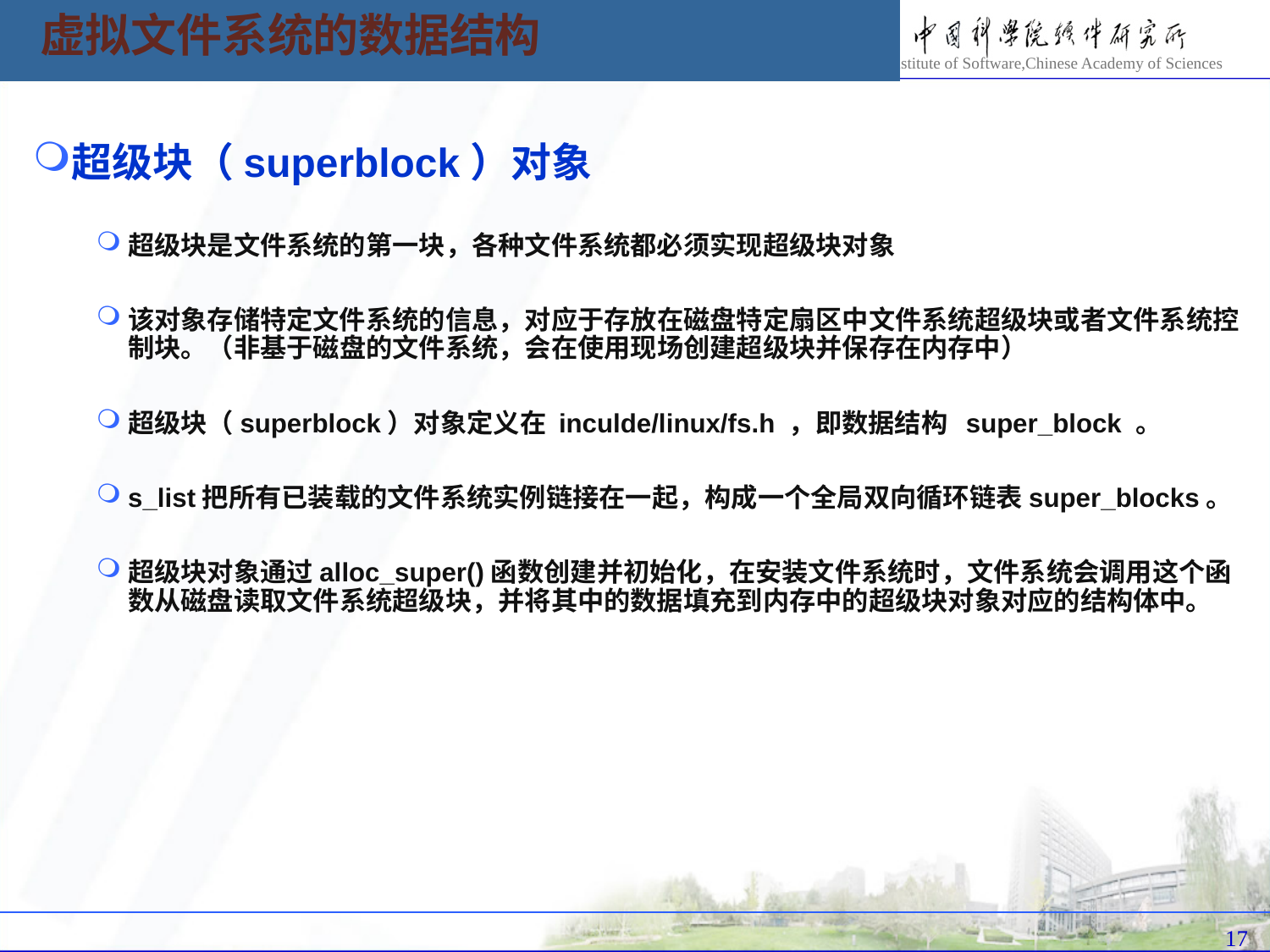

虚拟文件系统的数据结构
超级块（superblock）对象

超级块是文件系统的第一块，各种文件系统都必须实现超级块对象

该对象存储特定文件系统的信息，对应于存放在磁盘特定扇区中文件系统超级块或者文件系统控制块。（非基于磁盘的文件系统，会在使用现场创建超级块并保存在内存中）

超级块（superblock）对象定义在 inculde/linux/fs.h ，即数据结构  super_block 。

s_list把所有已装载的文件系统实例链接在一起，构成一个全局双向循环链表super_blocks。

超级块对象通过alloc_super()函数创建并初始化，在安装文件系统时，文件系统会调用这个函数从磁盘读取文件系统超级块，并将其中的数据填充到内存中的超级块对象对应的结构体中。

17